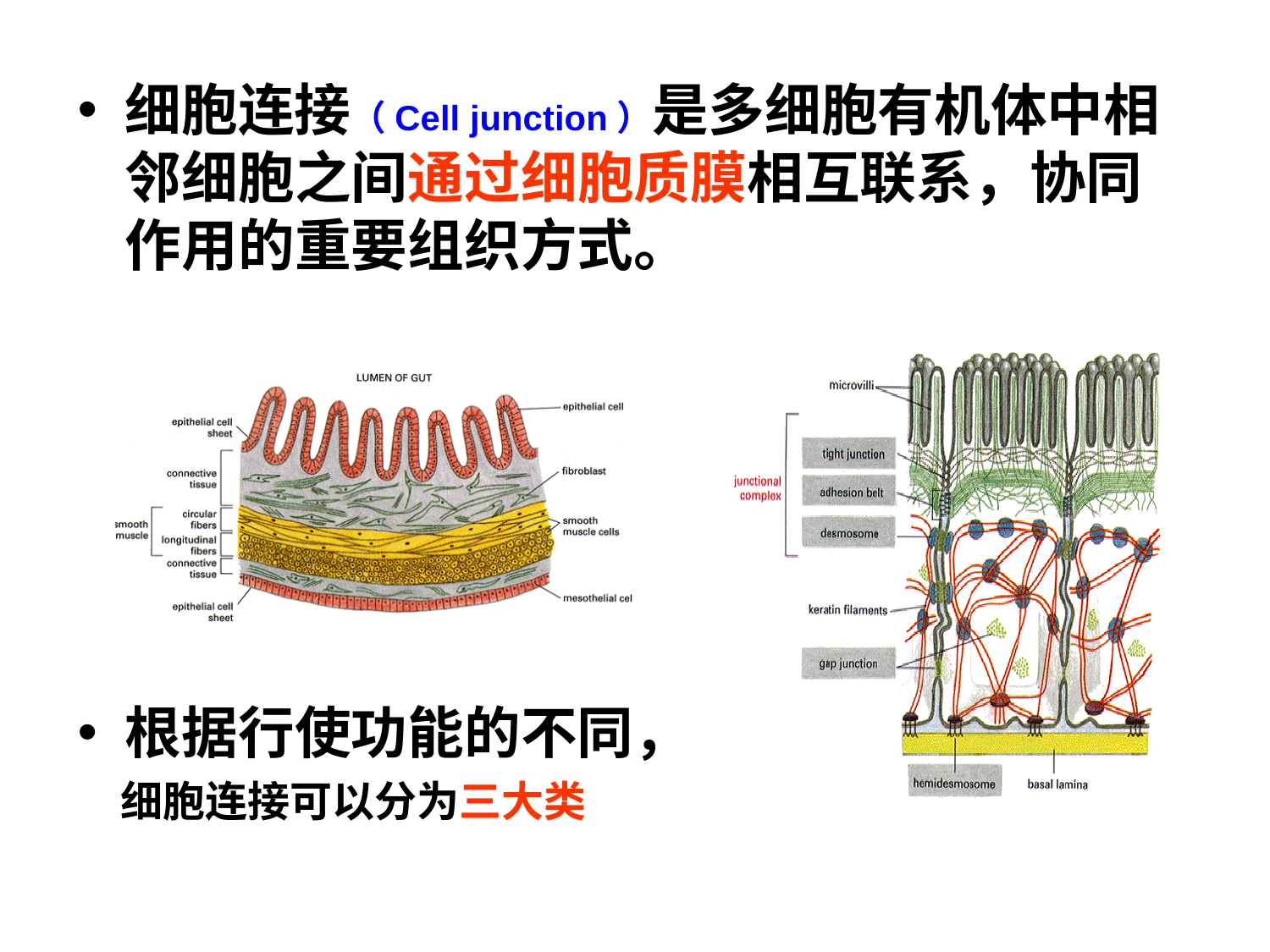

细胞连接（Cell junction）是多细胞有机体中相 邻细胞之间通过细胞质膜相互联系，协同 作用的重要组织方式。

根据行使功能的不同，
细胞连接可以分为三大类